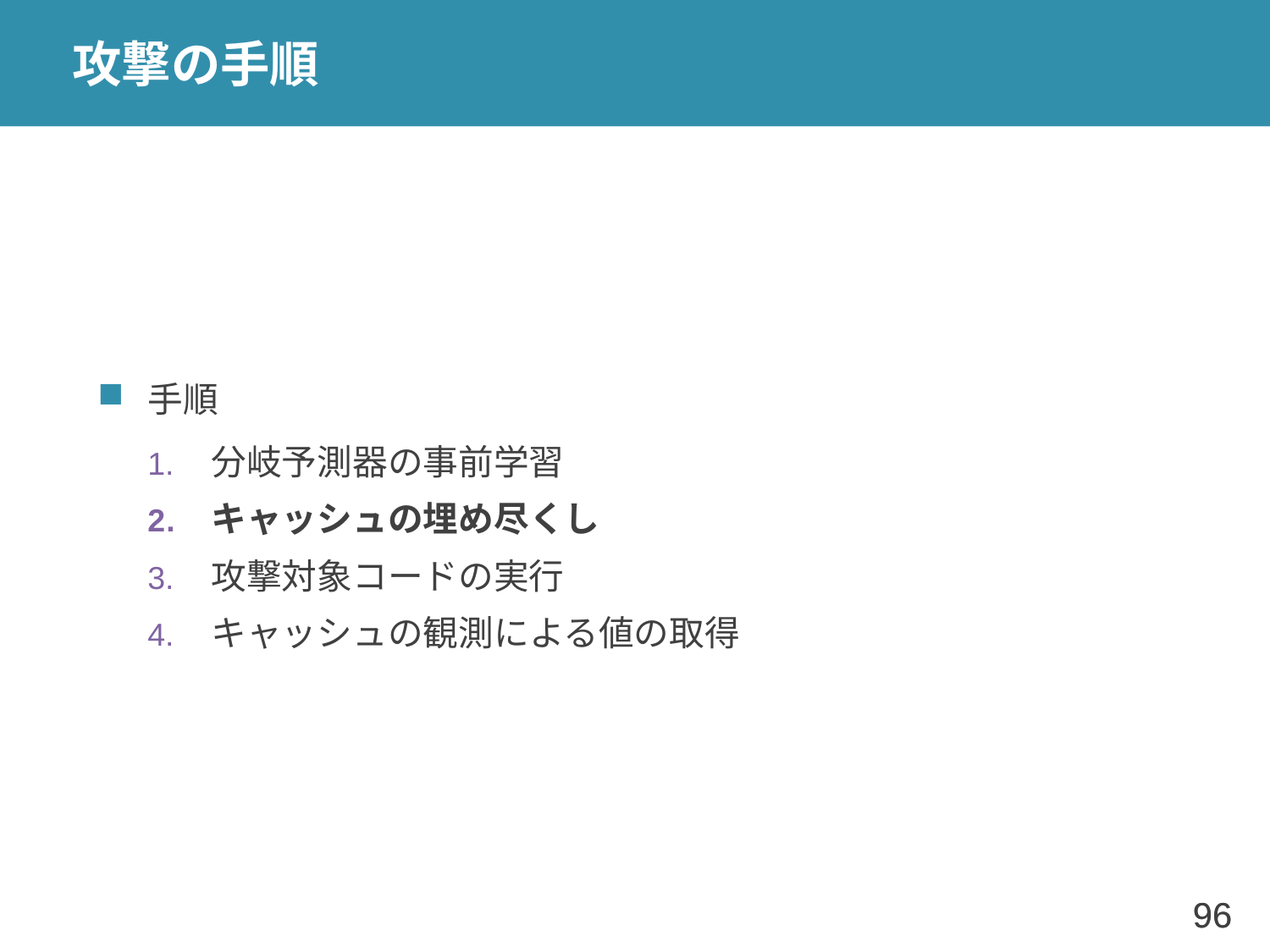

# 攻撃の手順
手順
分岐予測器の事前学習
キャッシュの埋め尽くし
攻撃対象コードの実行
キャッシュの観測による値の取得